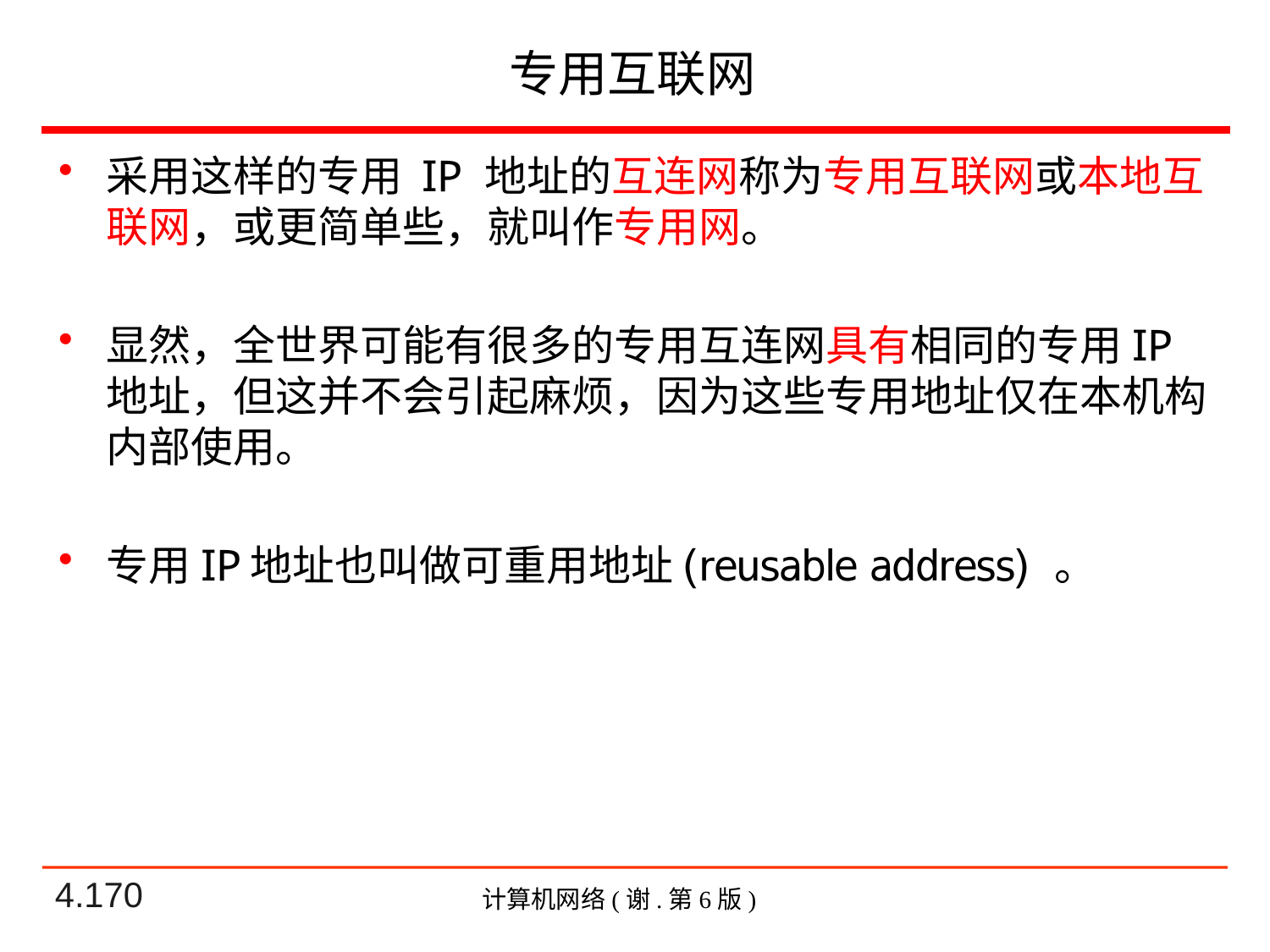

# 专用互联网
采用这样的专用 IP 地址的互连网称为专用互联网或本地互联网，或更简单些，就叫作专用网。

显然，全世界可能有很多的专用互连网具有相同的专用IP地址，但这并不会引起麻烦，因为这些专用地址仅在本机构内部使用。

专用IP地址也叫做可重用地址(reusable address) 。